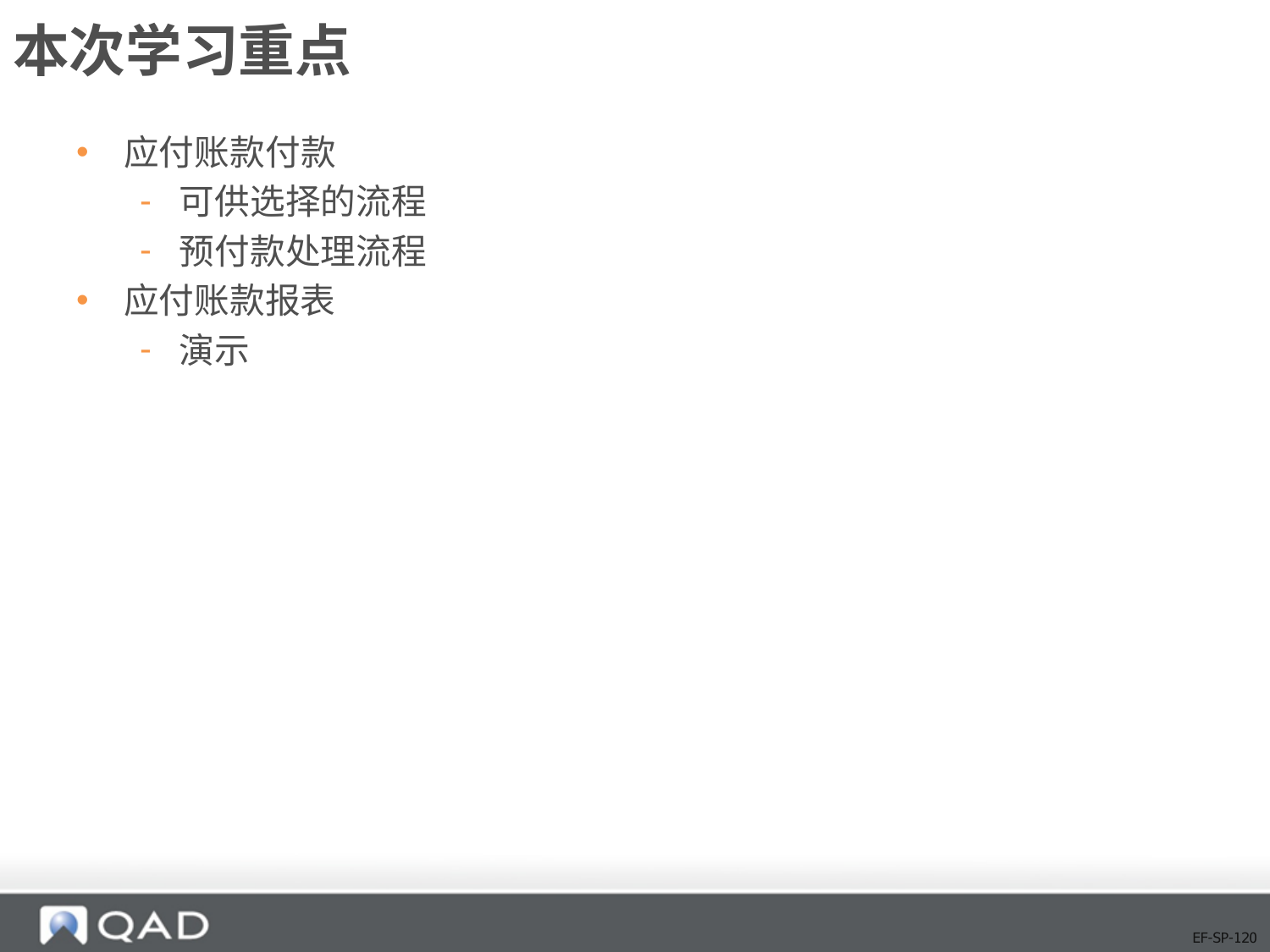

# 本次学习重点
应付账款付款
可供选择的流程
预付款处理流程
应付账款报表
演示

EF-SP-120